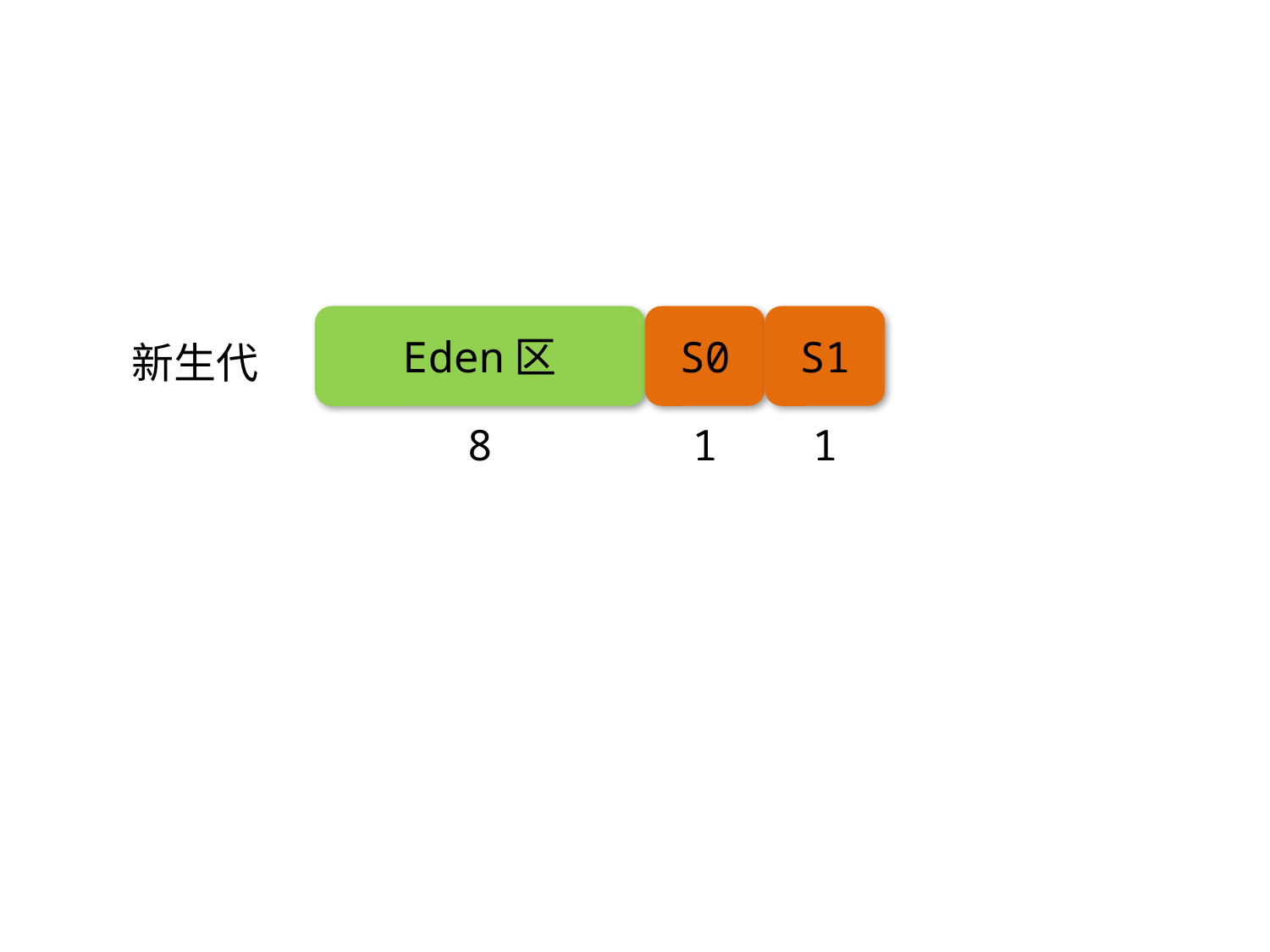

Eden区
S0
S1
新生代
8
1
1